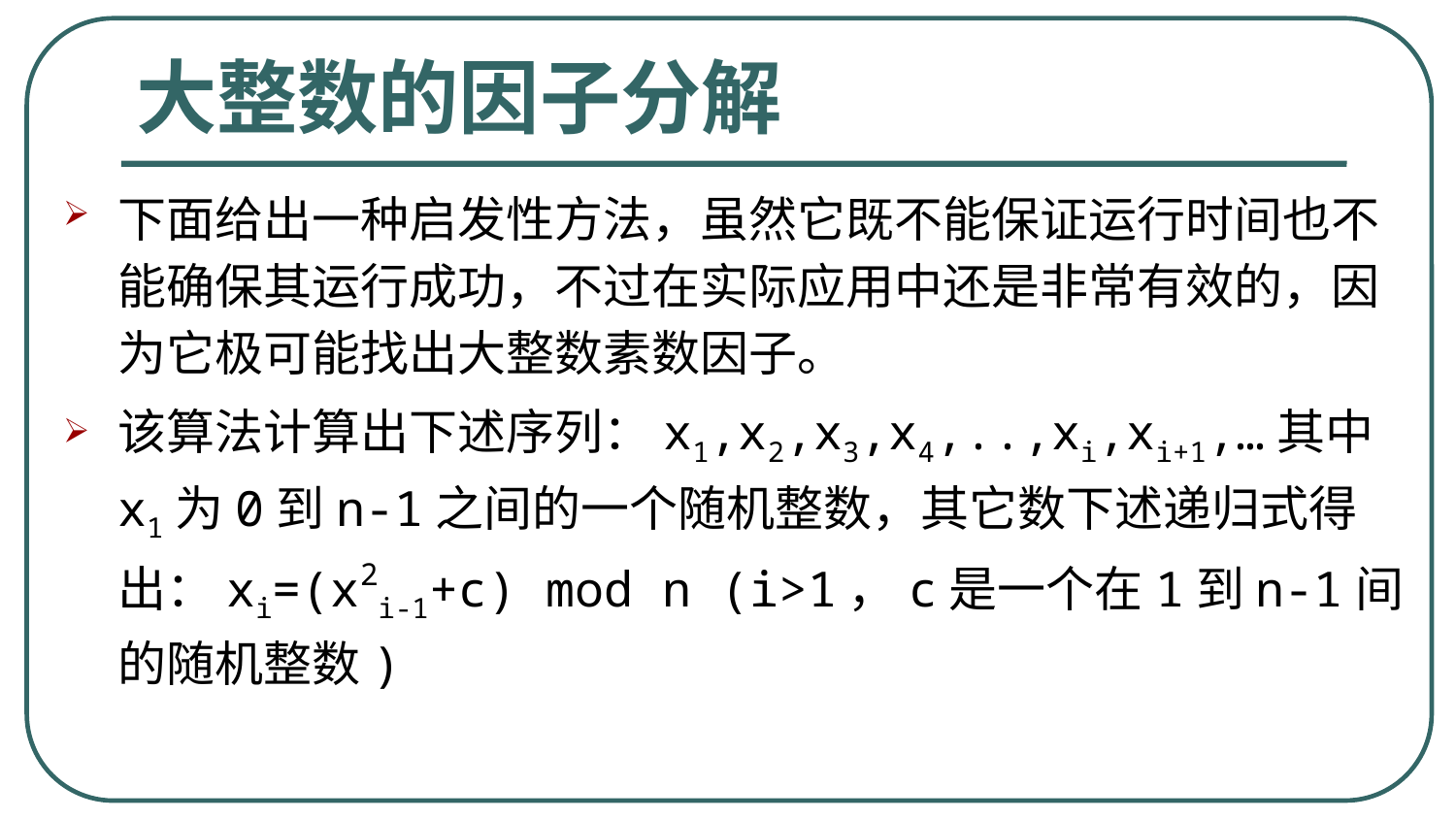

# 大整数的因子分解
下面给出一种启发性方法，虽然它既不能保证运行时间也不能确保其运行成功，不过在实际应用中还是非常有效的，因为它极可能找出大整数素数因子。
该算法计算出下述序列：x1,x2,x3,x4,..,xi,xi+1,…其中x1为0到n-1之间的一个随机整数，其它数下述递归式得出：xi=(x2i-1+c) mod n (i>1，c是一个在1到n-1间的随机整数)